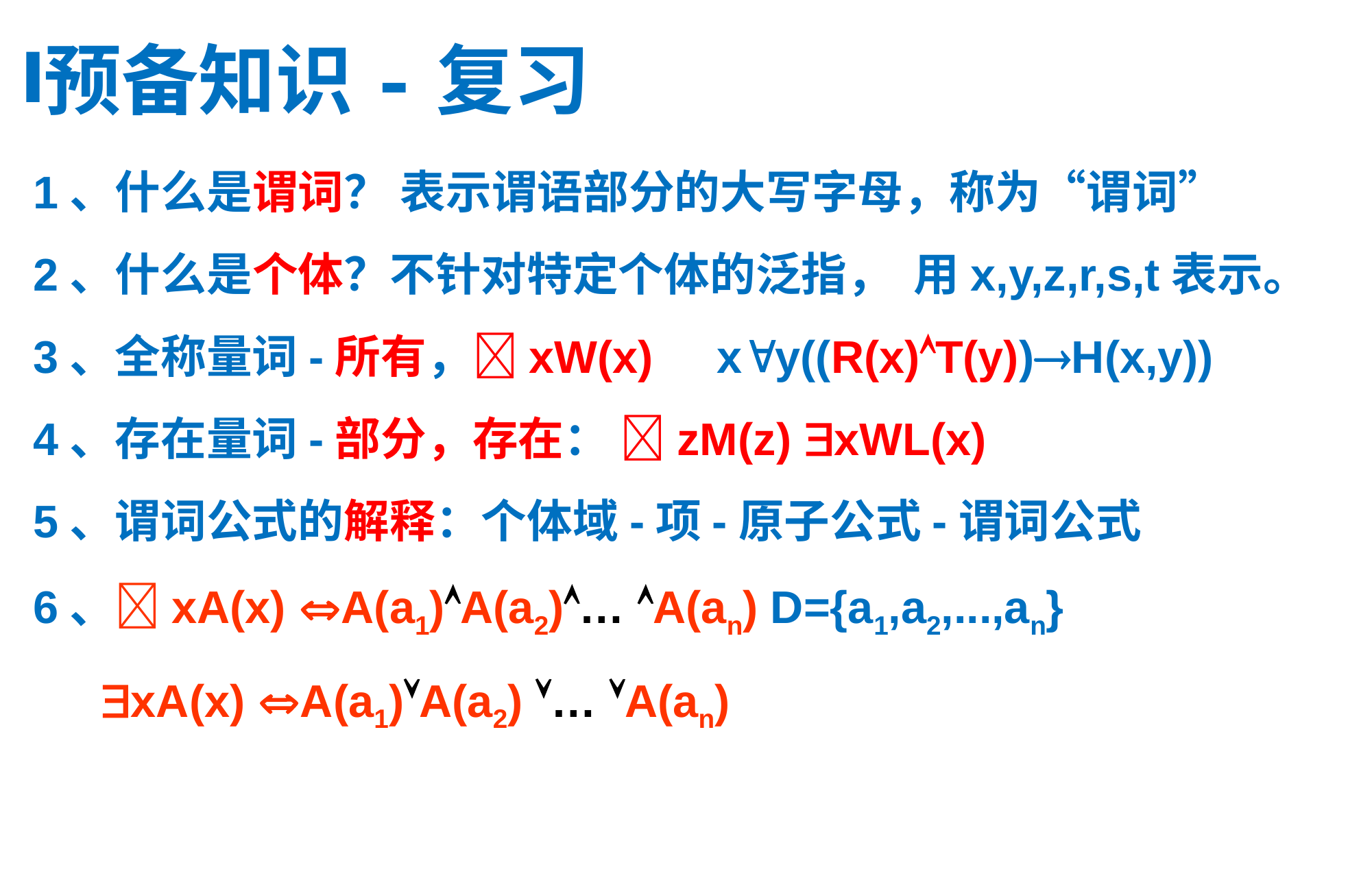

预备知识-复习
1、什么是谓词？ 表示谓语部分的大写字母，称为“谓词”
2、什么是个体？不针对特定个体的泛指，  用x,y,z,r,s,t表示。
3、全称量词-所有，∀xW(x)     x∀y((R(x)∧T(y))→H(x,y))
4、存在量词-部分，存在： ∃zM(z) ∃xWL(x)
5、谓词公式的解释：个体域-项-原子公式-谓词公式
6、∀xA(x) ⇔A(a1)∧A(a2)∧… ∧A(an) D={a1,a2,...,an}
   ∃xA(x) ⇔A(a1)∨A(a2) ∨… ∨A(an)